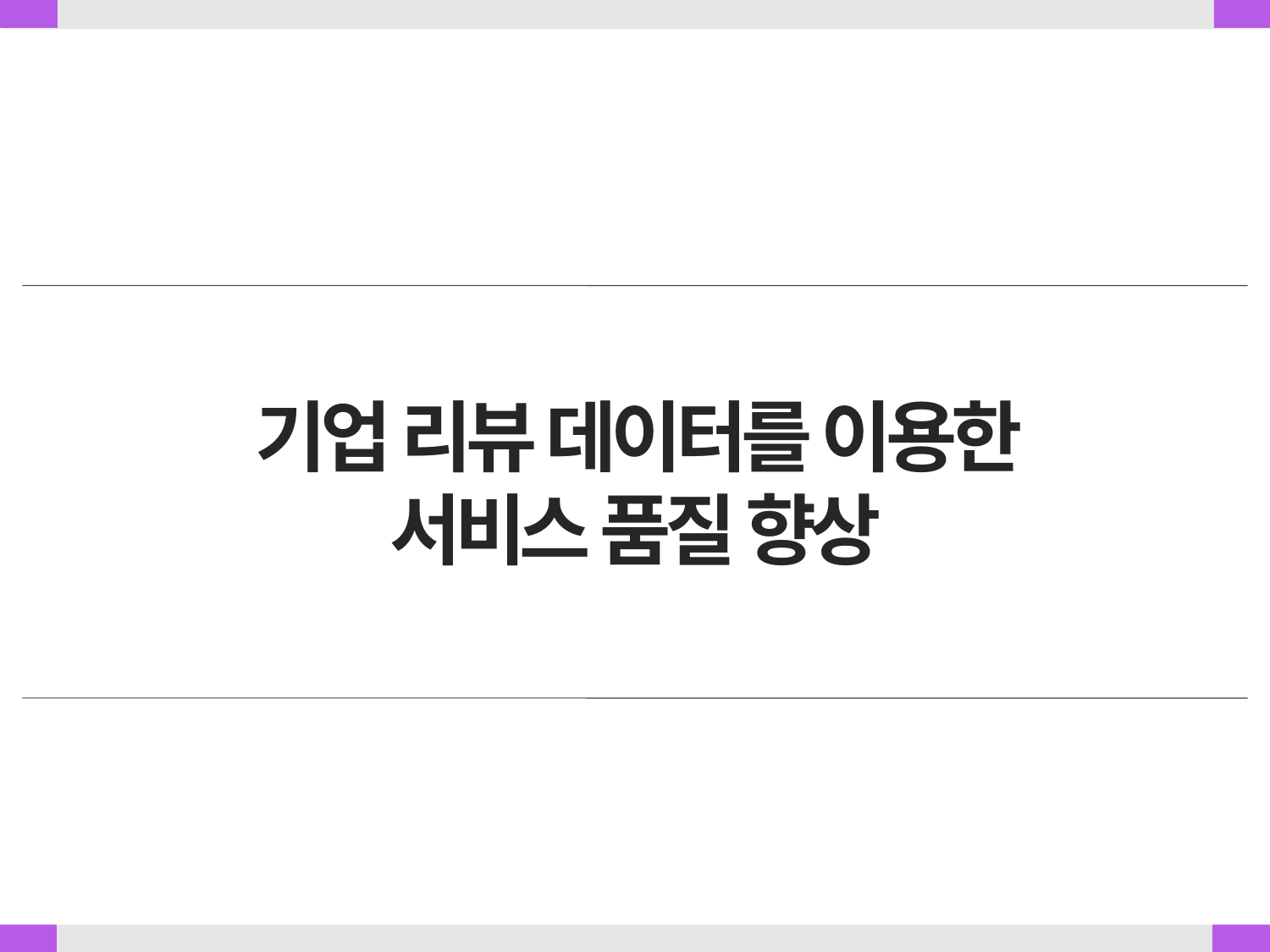

# 기업 리뷰 데이터를 이용한 서비스 품질 향상